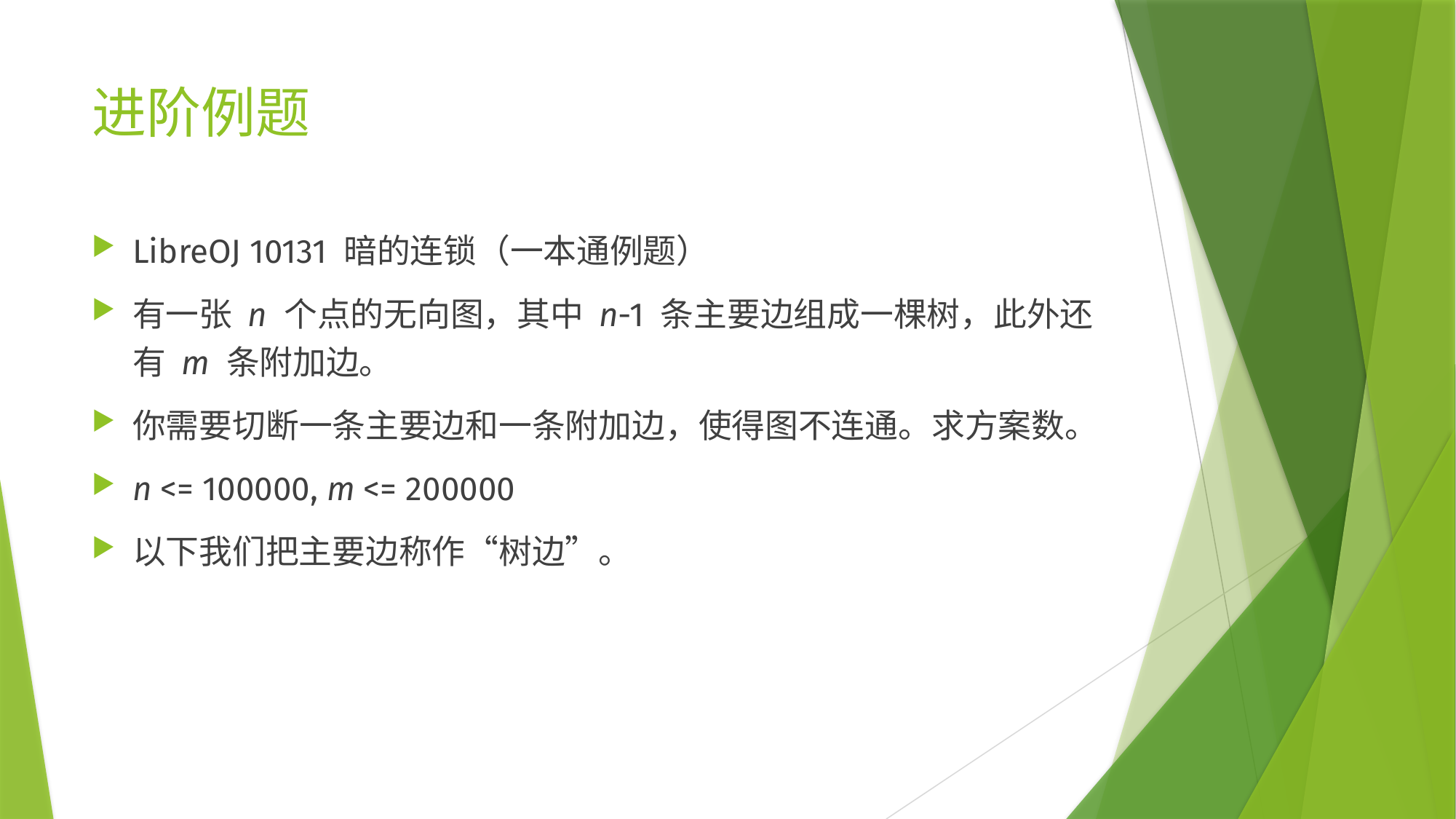

# 进阶例题
LibreOJ 10131 暗的连锁（一本通例题）
有一张 n 个点的无向图，其中 n-1 条主要边组成一棵树，此外还有 m 条附加边。
你需要切断一条主要边和一条附加边，使得图不连通。求方案数。
n <= 100000, m <= 200000
以下我们把主要边称作“树边”。